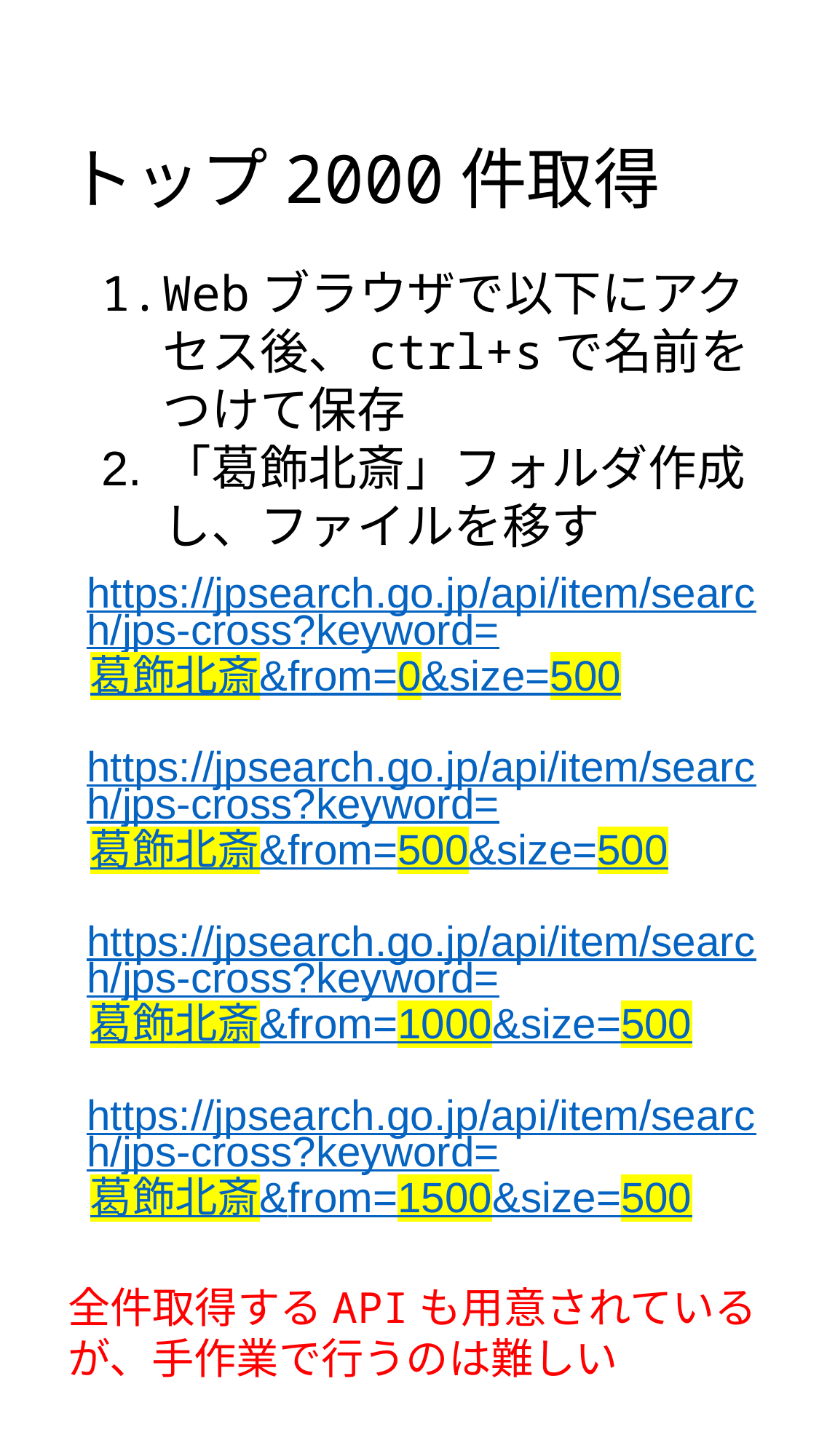

# トップ2000件取得
Webブラウザで以下にアクセス後、ctrl+sで名前をつけて保存
「葛飾北斎」フォルダ作成し、ファイルを移す

https://jpsearch.go.jp/api/item/search/jps-cross?keyword=葛飾北斎&from=0&size=500

https://jpsearch.go.jp/api/item/search/jps-cross?keyword=葛飾北斎&from=500&size=500

https://jpsearch.go.jp/api/item/search/jps-cross?keyword=葛飾北斎&from=1000&size=500

https://jpsearch.go.jp/api/item/search/jps-cross?keyword=葛飾北斎&from=1500&size=500
全件取得するAPIも用意されているが、手作業で行うのは難しい